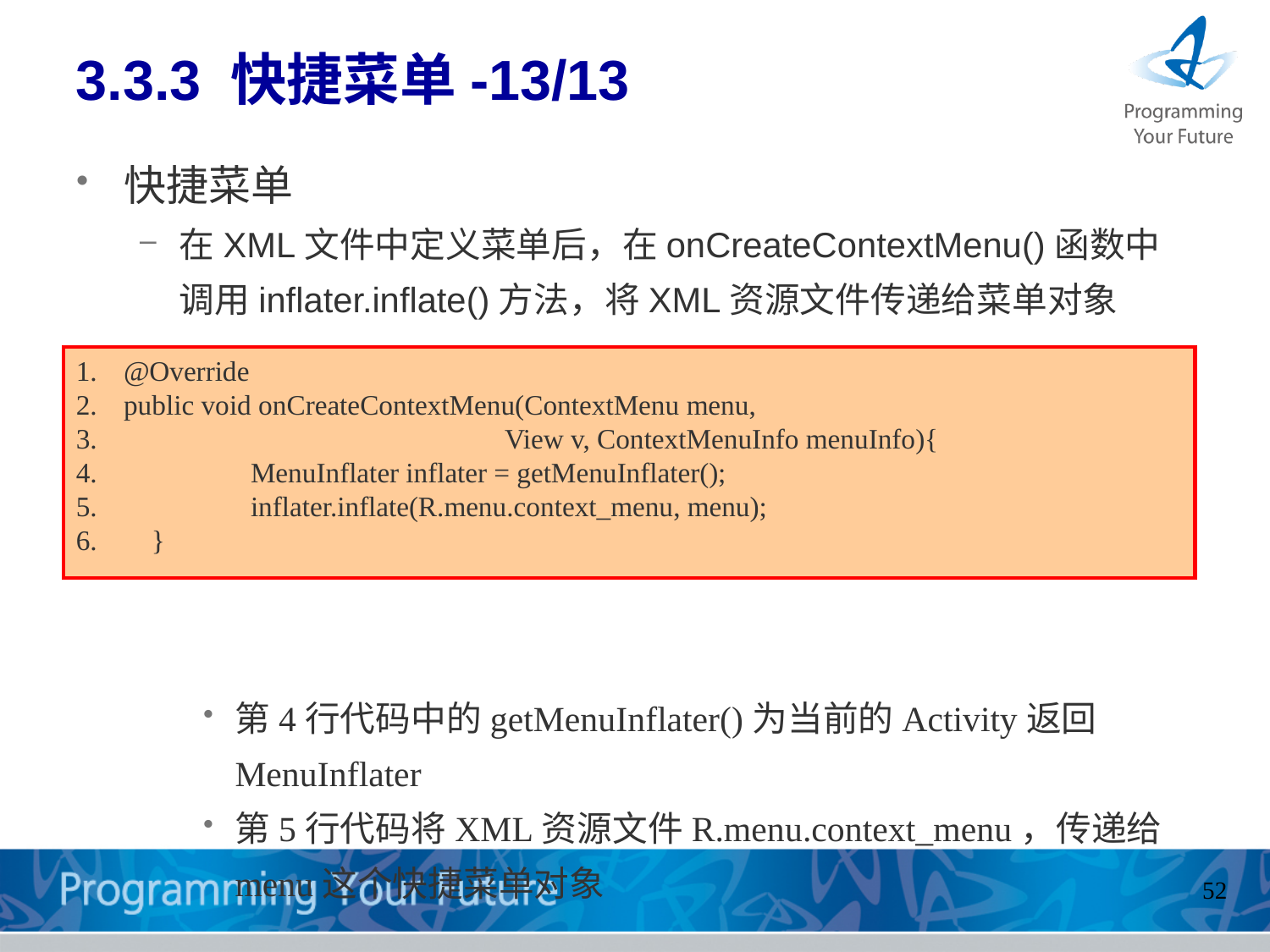

3.3.3 快捷菜单-13/13
快捷菜单
在XML文件中定义菜单后，在onCreateContextMenu()函数中调用inflater.inflate()方法，将XML资源文件传递给菜单对象

第4行代码中的getMenuInflater()为当前的Activity返回MenuInflater
第5行代码将XML资源文件R.menu.context_menu，传递给menu这个快捷菜单对象
@Override
public void onCreateContextMenu(ContextMenu menu,
			View v, ContextMenuInfo menuInfo){
	MenuInflater inflater = getMenuInflater();
	inflater.inflate(R.menu.context_menu, menu);
    }